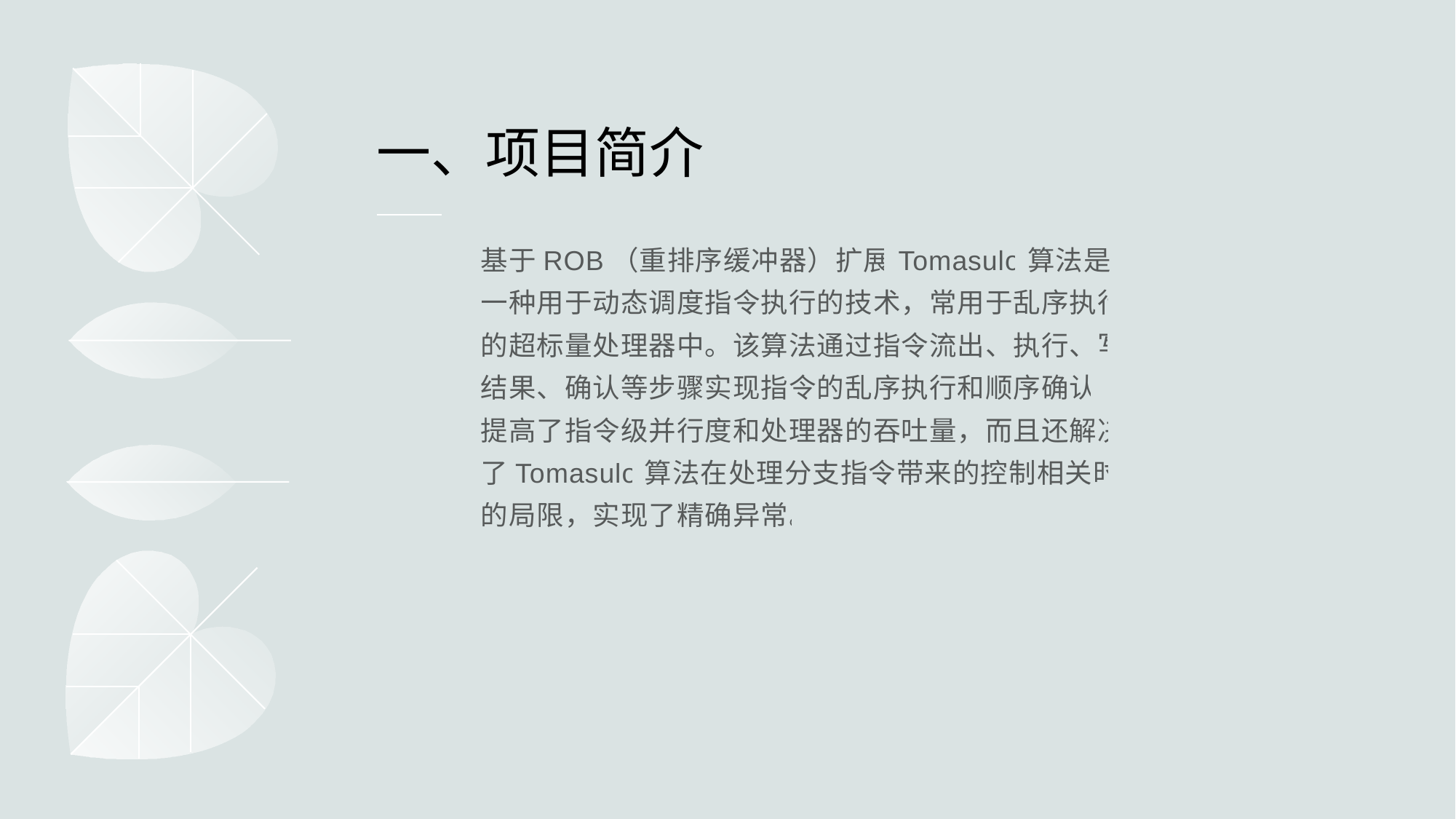

# 一、项目简介
基于ROB（重排序缓冲器）扩展Tomasulo算法是一种用于动态调度指令执行的技术，常用于乱序执行的超标量处理器中。该算法通过指令流出、执行、写结果、确认等步骤实现指令的乱序执行和顺序确认，提高了指令级并行度和处理器的吞吐量，而且还解决了Tomasulo算法在处理分支指令带来的控制相关时的局限，实现了精确异常。